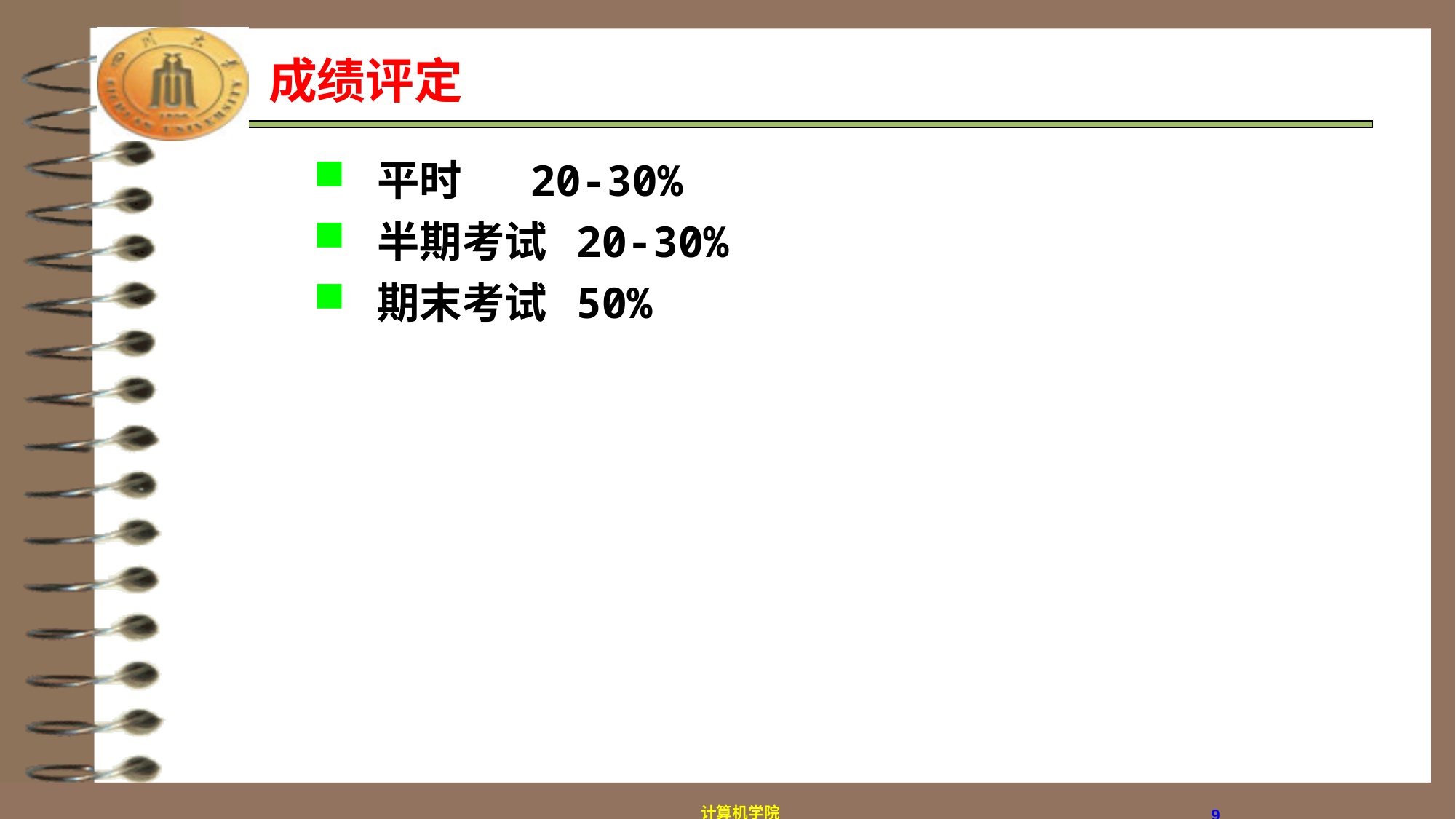

# 成绩评定
平时      20-30%
半期考试  20-30%
期末考试  50%
计算机学院

9
9